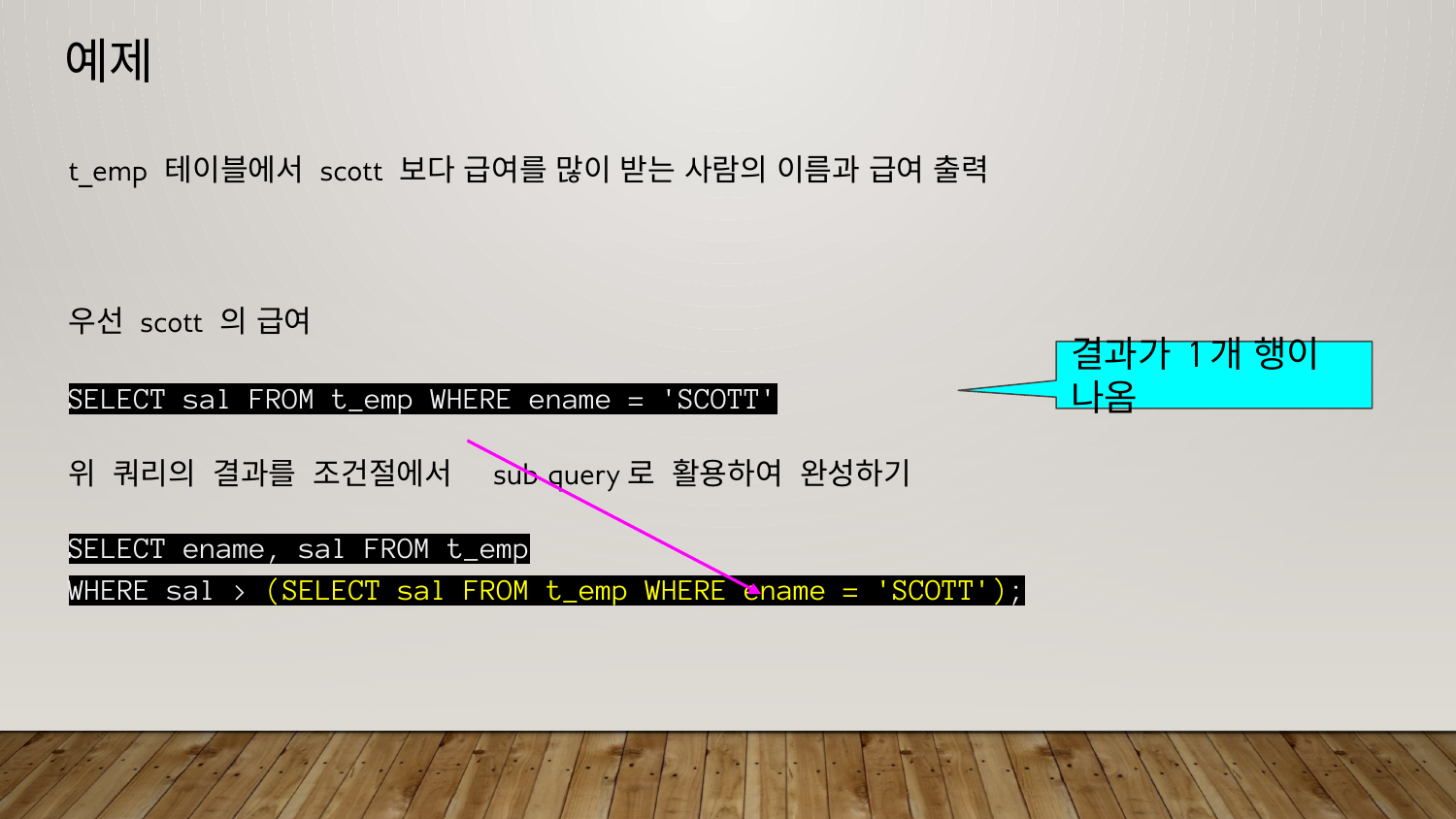

# 예제
t_emp 테이블에서 scott 보다 급여를 많이 받는 사람의 이름과 급여 출력

우선 scott 의 급여
SELECT sal FROM t_emp WHERE ename = 'SCOTT'
위 쿼리의 결과를 조건절에서  sub query로 활용하여 완성하기
SELECT ename, sal FROM t_emp
WHERE sal > (SELECT sal FROM t_emp WHERE ename = 'SCOTT');

결과가 1개 행이 나옴